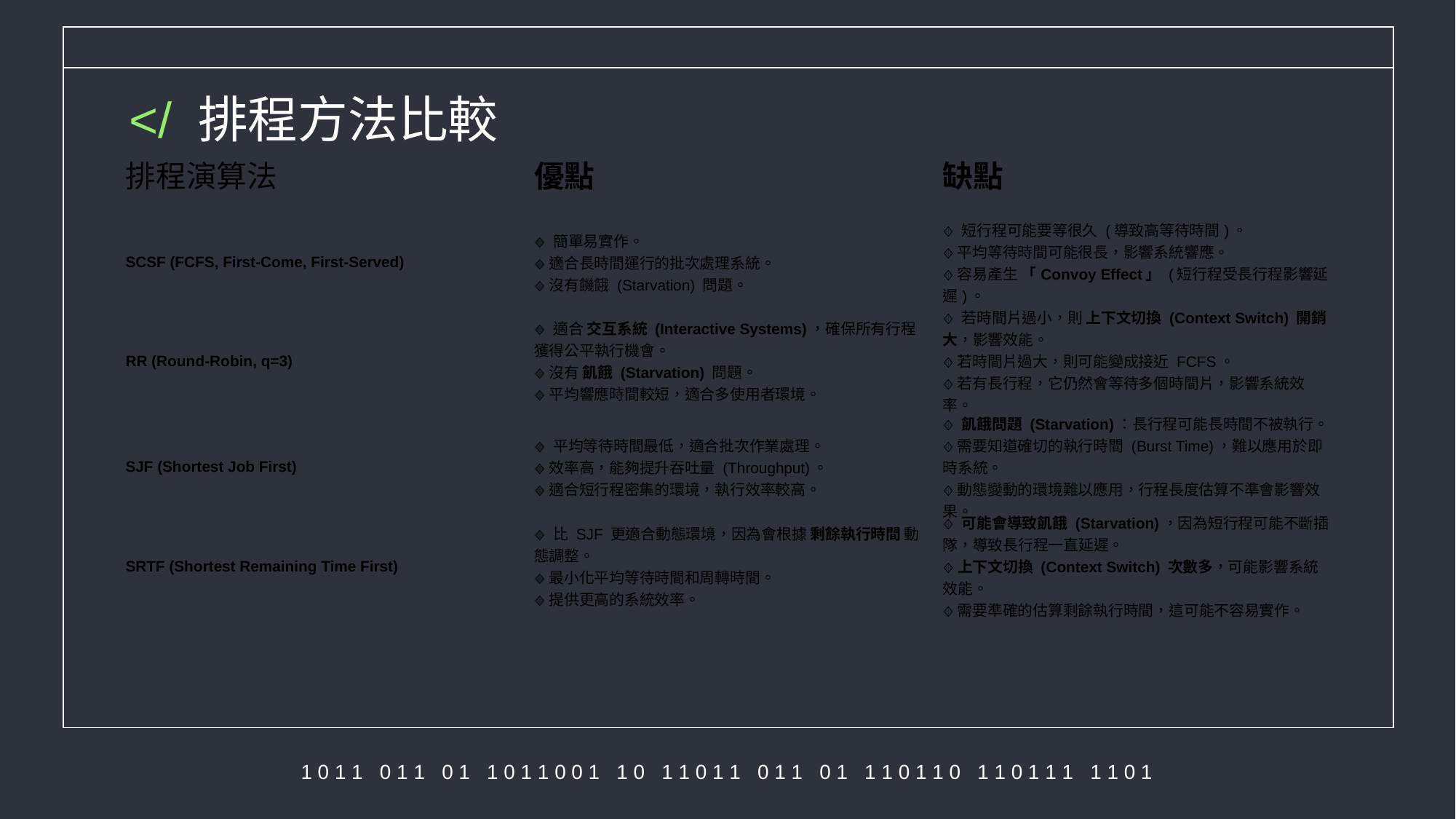

# </ 排程方法比較
| 排程演算法 | 優點 | 缺點 |
| --- | --- | --- |
| SCSF (FCFS, First-Come, First-Served) | 🔹 簡單易實作。 🔹 適合長時間運行的批次處理系統。 🔹 沒有饑餓 (Starvation) 問題。 | 🔸 短行程可能要等很久 (導致高等待時間)。 🔸 平均等待時間可能很長，影響系統響應。 🔸 容易產生 「Convoy Effect」 (短行程受長行程影響延遲)。 |
| --- | --- | --- |
| RR (Round-Robin, q=3) | 🔹 適合 交互系統 (Interactive Systems)，確保所有行程獲得公平執行機會。 🔹 沒有 飢餓 (Starvation) 問題。 🔹 平均響應時間較短，適合多使用者環境。 | 🔸 若時間片過小，則 上下文切換 (Context Switch) 開銷大，影響效能。 🔸 若時間片過大，則可能變成接近 FCFS。 🔸 若有長行程，它仍然會等待多個時間片，影響系統效率。 |
| --- | --- | --- |
| SJF (Shortest Job First) | 🔹 平均等待時間最低，適合批次作業處理。 🔹 效率高，能夠提升吞吐量 (Throughput)。 🔹 適合短行程密集的環境，執行效率較高。 | 🔸 飢餓問題 (Starvation)：長行程可能長時間不被執行。 🔸 需要知道確切的執行時間 (Burst Time)，難以應用於即時系統。 🔸 動態變動的環境難以應用，行程長度估算不準會影響效果。 |
| --- | --- | --- |
| SRTF (Shortest Remaining Time First) | 🔹 比 SJF 更適合動態環境，因為會根據 剩餘執行時間 動態調整。 🔹 最小化平均等待時間和周轉時間。 🔹 提供更高的系統效率。 | 🔸 可能會導致飢餓 (Starvation)，因為短行程可能不斷插隊，導致長行程一直延遲。 🔸 上下文切換 (Context Switch) 次數多，可能影響系統效能。 🔸 需要準確的估算剩餘執行時間，這可能不容易實作。 |
| --- | --- | --- |